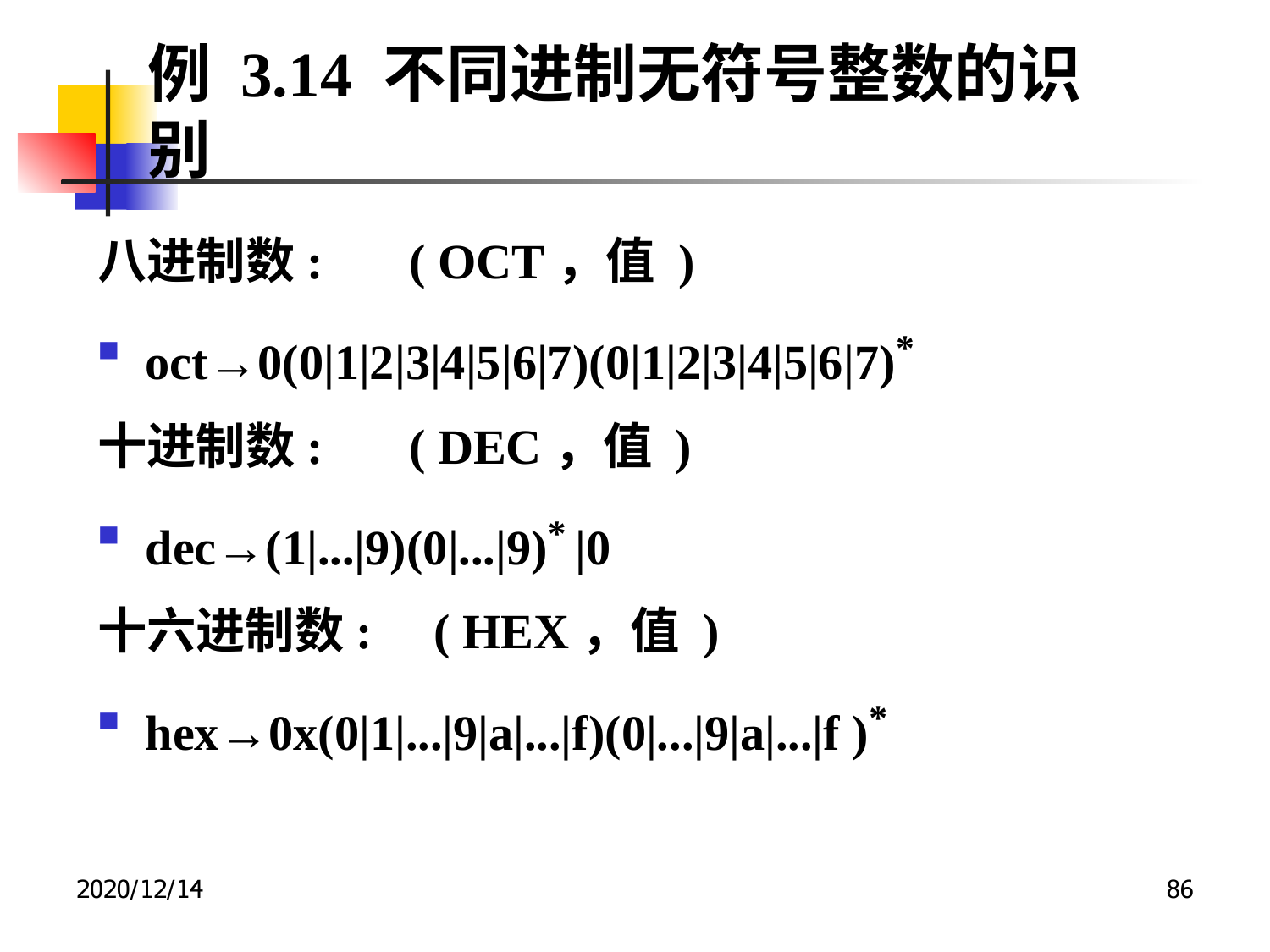

例 3.14 不同进制无符号整数的识别
八进制数:       ( OCT，值 )
oct→0(0|1|2|3|4|5|6|7)(0|1|2|3|4|5|6|7)*
十进制数:       ( DEC，值 )
dec→(1|...|9)(0|...|9)* |0
十六进制数:     ( HEX，值 )
hex→0x(0|1|...|9|a|...|f)(0|...|9|a|...|f )*
2020/12/14
86